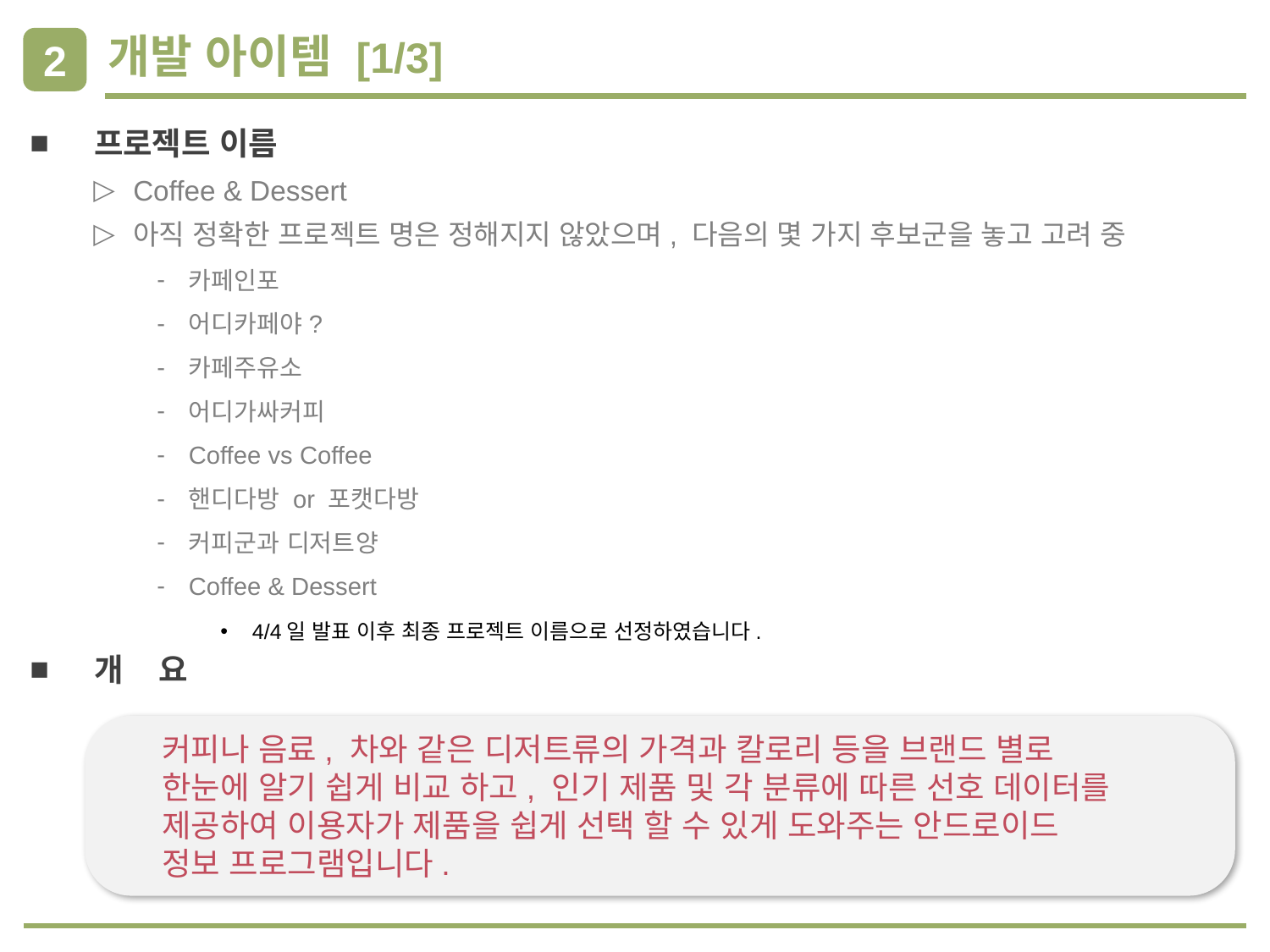

# 개발 아이템 [1/3]
2
 프로젝트 이름
Coffee & Dessert
아직 정확한 프로젝트 명은 정해지지 않았으며, 다음의 몇 가지 후보군을 놓고 고려 중
카페인포
어디카페야?
카페주유소
어디가싸커피
Coffee vs Coffee
핸디다방 or 포캣다방
커피군과 디저트양
Coffee & Dessert
4/4일 발표 이후 최종 프로젝트 이름으로 선정하였습니다.
 개    요
커피나 음료, 차와 같은 디저트류의 가격과 칼로리 등을 브랜드 별로
한눈에 알기 쉽게 비교 하고, 인기 제품 및 각 분류에 따른 선호 데이터를
제공하여 이용자가 제품을 쉽게 선택 할 수 있게 도와주는 안드로이드
정보 프로그램입니다.